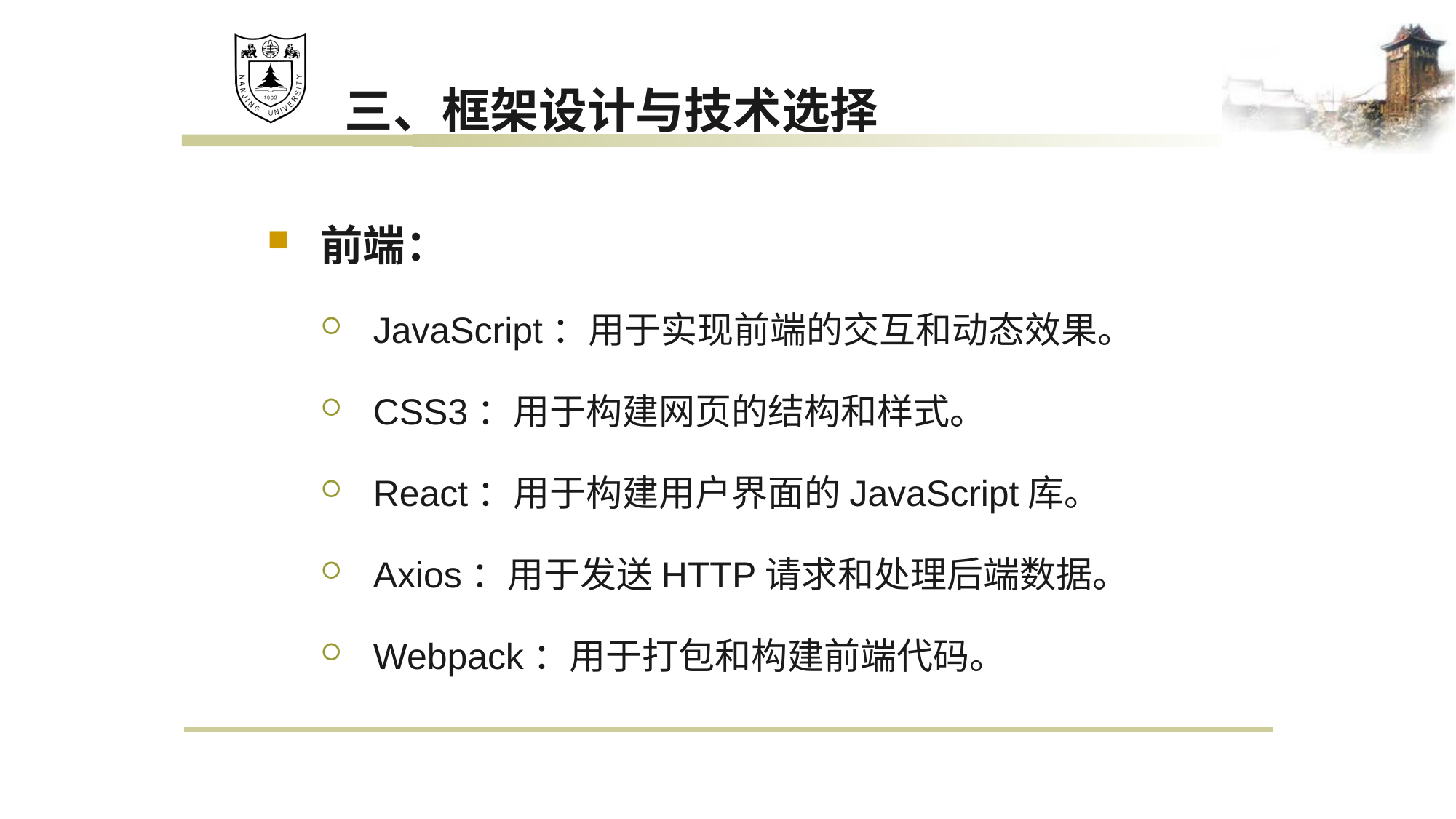

三、框架设计与技术选择
前端：
JavaScript：用于实现前端的交互和动态效果。
CSS3：用于构建网页的结构和样式。
React：用于构建用户界面的JavaScript库。
Axios：用于发送HTTP请求和处理后端数据。
Webpack：用于打包和构建前端代码。
13